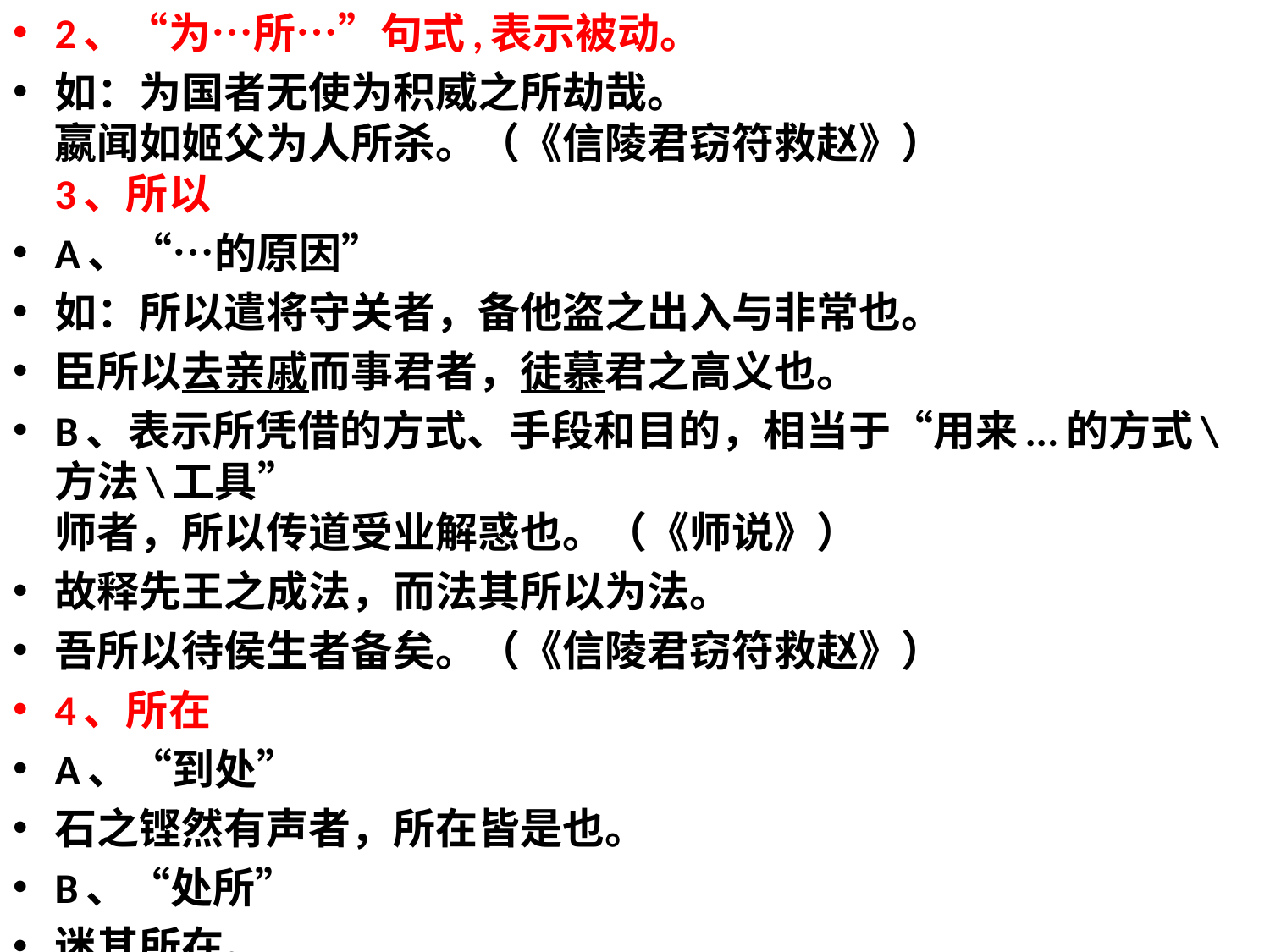

2、“为…所…”句式,表示被动。
如：为国者无使为积威之所劫哉。
嬴闻如姬父为人所杀。（《信陵君窃符救赵》） 
3、所以
A、“…的原因”
如：所以遣将守关者，备他盗之出入与非常也。
臣所以去亲戚而事君者，徒慕君之高义也。
B、表示所凭借的方式、手段和目的，相当于“用来...的方式\方法\工具”
师者，所以传道受业解惑也。（《师说》）
故释先王之成法，而法其所以为法。
吾所以待侯生者备矣。（《信陵君窃符救赵》）
4、所在
A、“到处”
石之铿然有声者，所在皆是也。
B、“处所”
迷其所在。